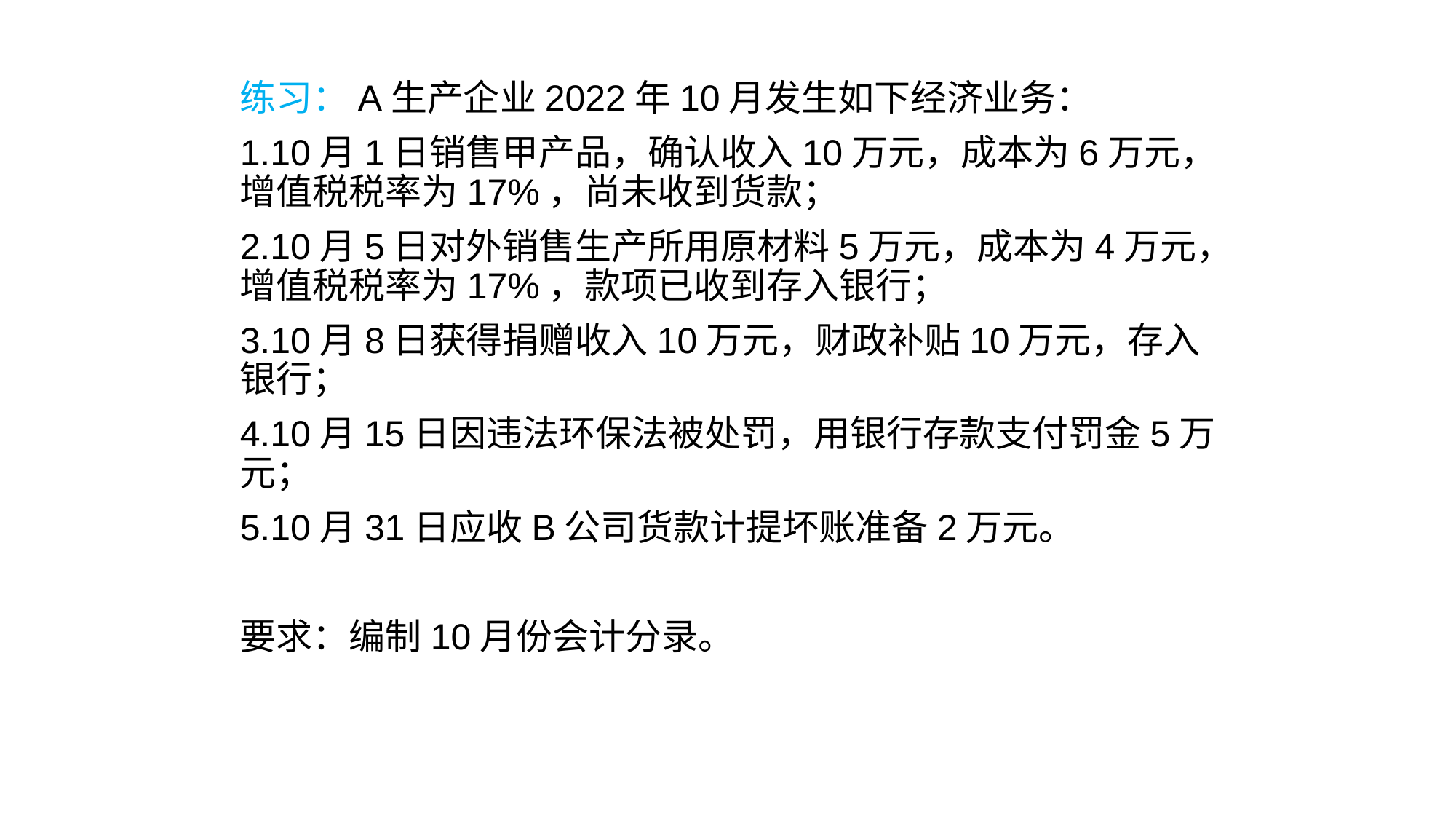

练习：A生产企业2022年10月发生如下经济业务：
1.10月1日销售甲产品，确认收入10万元，成本为6万元，增值税税率为17%，尚未收到货款；
2.10月5日对外销售生产所用原材料5万元，成本为4万元，增值税税率为17%，款项已收到存入银行；
3.10月8日获得捐赠收入10万元，财政补贴10万元，存入银行；
4.10月15日因违法环保法被处罚，用银行存款支付罚金5万元；
5.10月31日应收B公司货款计提坏账准备2万元。

要求：编制10月份会计分录。